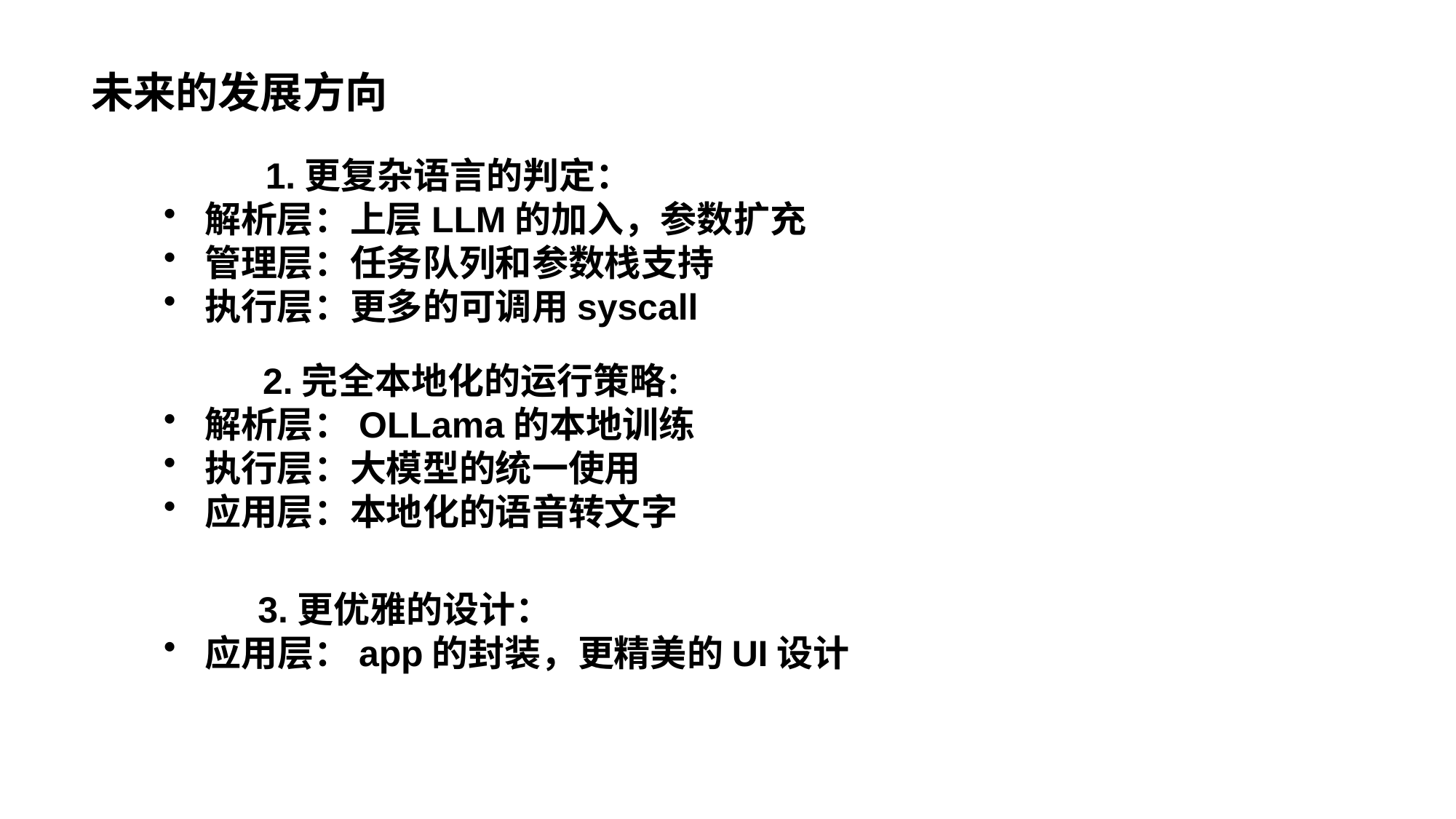

# 未来的发展方向
          1.更复杂语言的判定：
解析层：上层LLM的加入，参数扩充
管理层：任务队列和参数栈支持
执行层：更多的可调用syscall
             2.完全本地化的运行策略：
解析层：OLLama的本地训练
执行层：大模型的统一使用
应用层：本地化的语音转文字
           3.更优雅的设计：
应用层：app的封装，更精美的UI设计
44